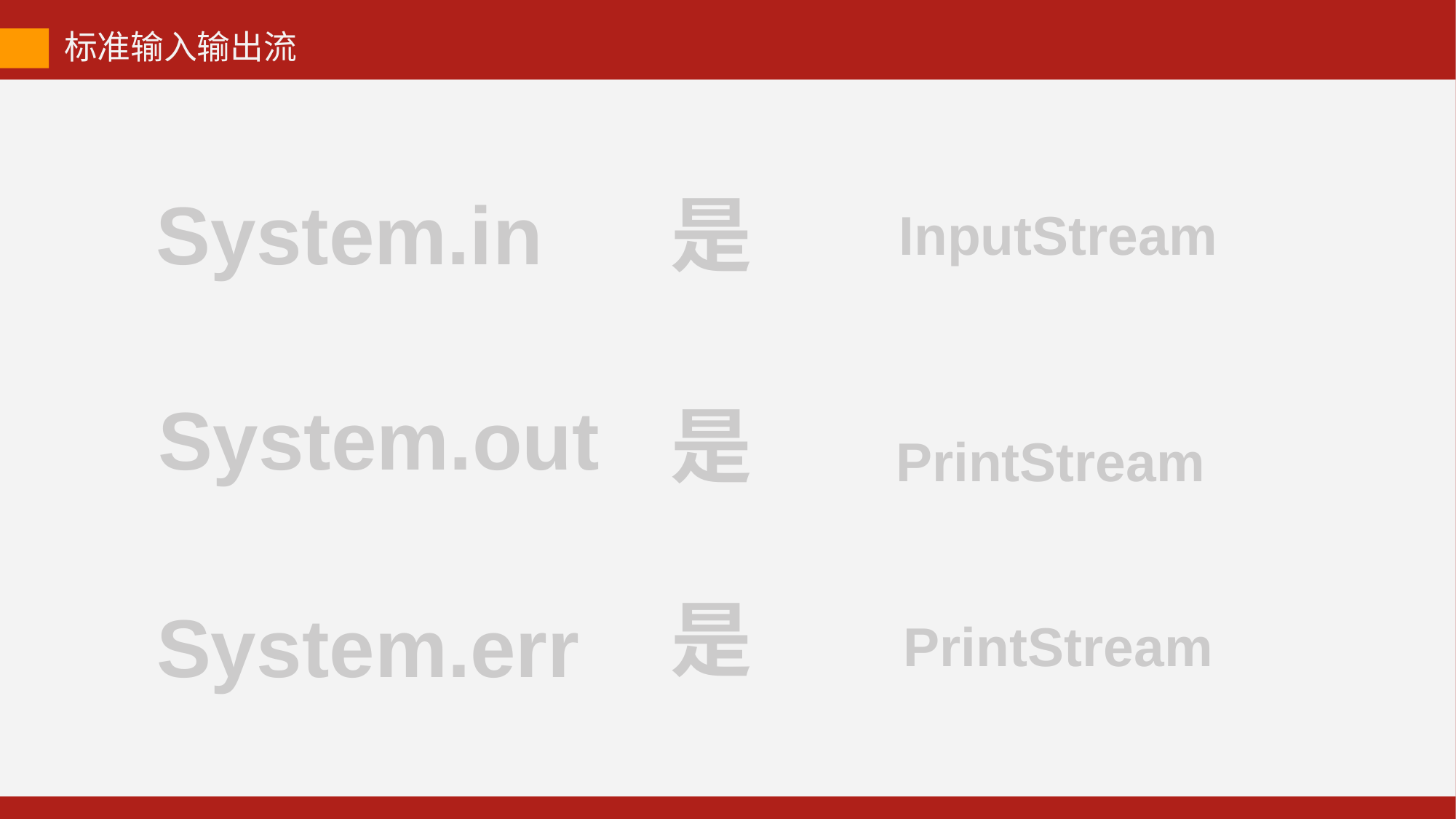

标准输入输出流

System.in
是
InputStream
System.out
是
PrintStream
是
System.err
PrintStream